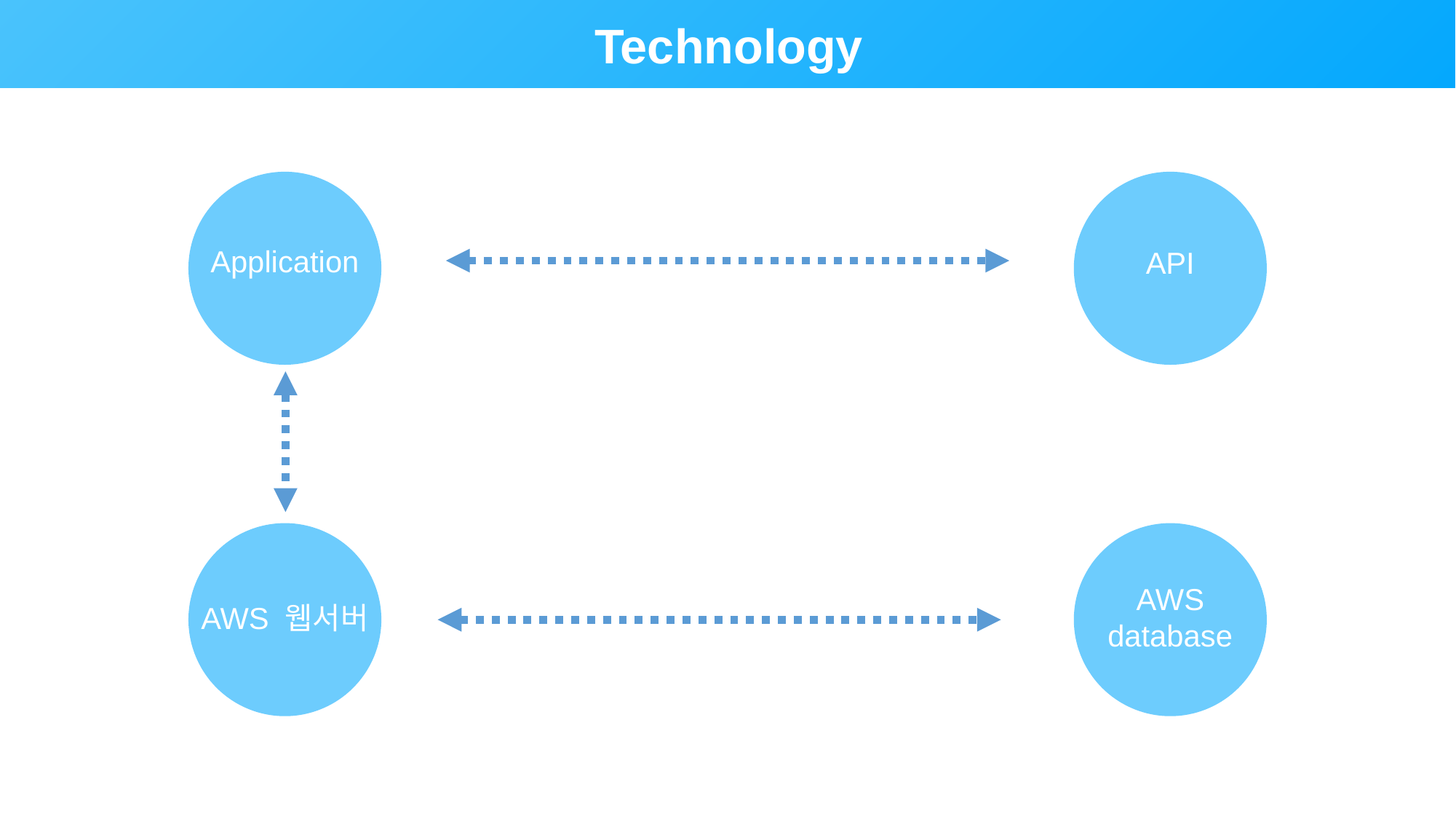

Technology

Application

API

AWS 웹서버

AWS database